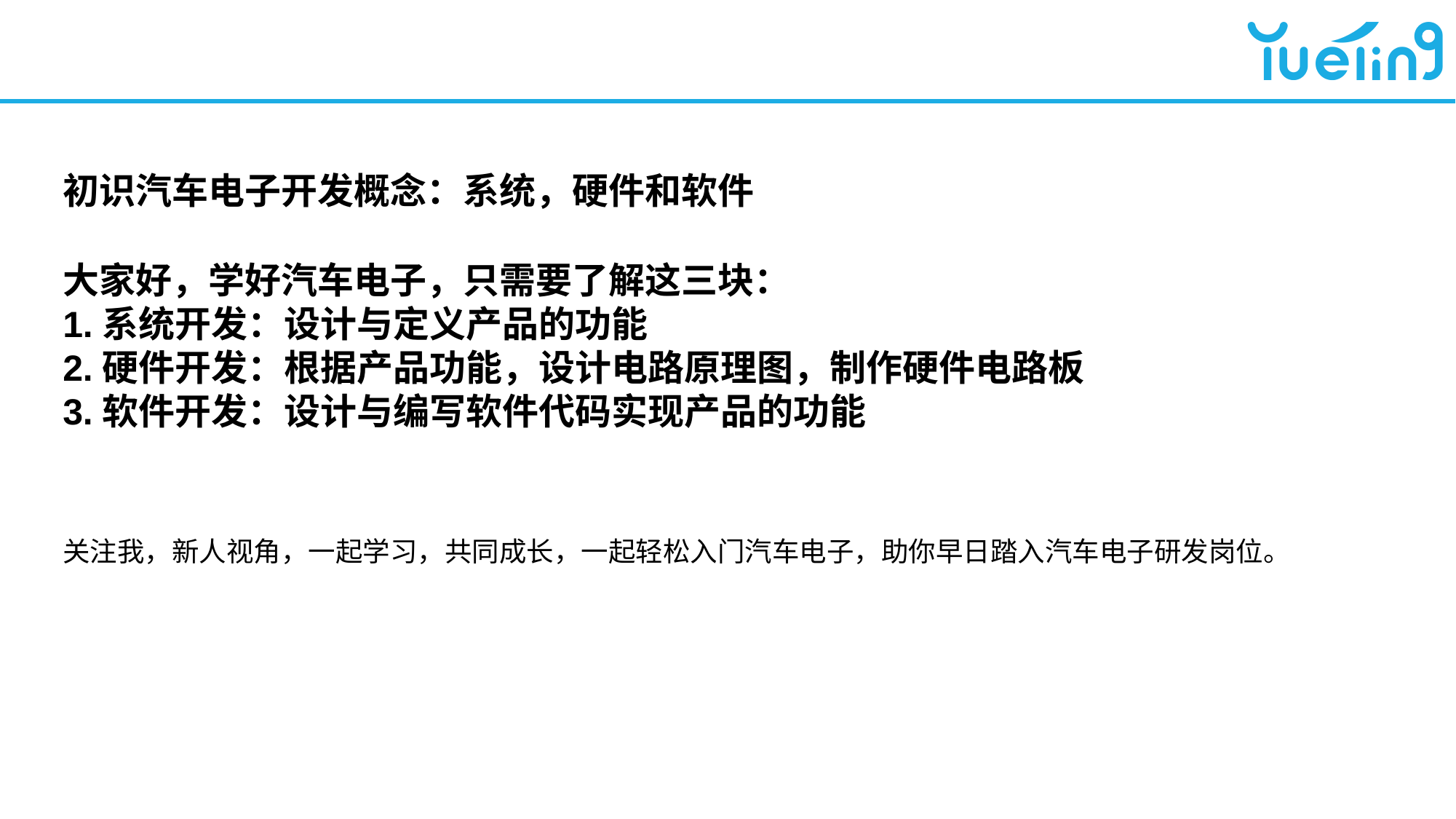

#

初识汽车电子开发概念：系统，硬件和软件
大家好，学好汽车电子，只需要了解这三块：
1.系统开发：设计与定义产品的功能
2.硬件开发：根据产品功能，设计电路原理图，制作硬件电路板
3.软件开发：设计与编写软件代码实现产品的功能
关注我，新人视角，一起学习，共同成长，一起轻松入门汽车电子，助你早日踏入汽车电子研发岗位。